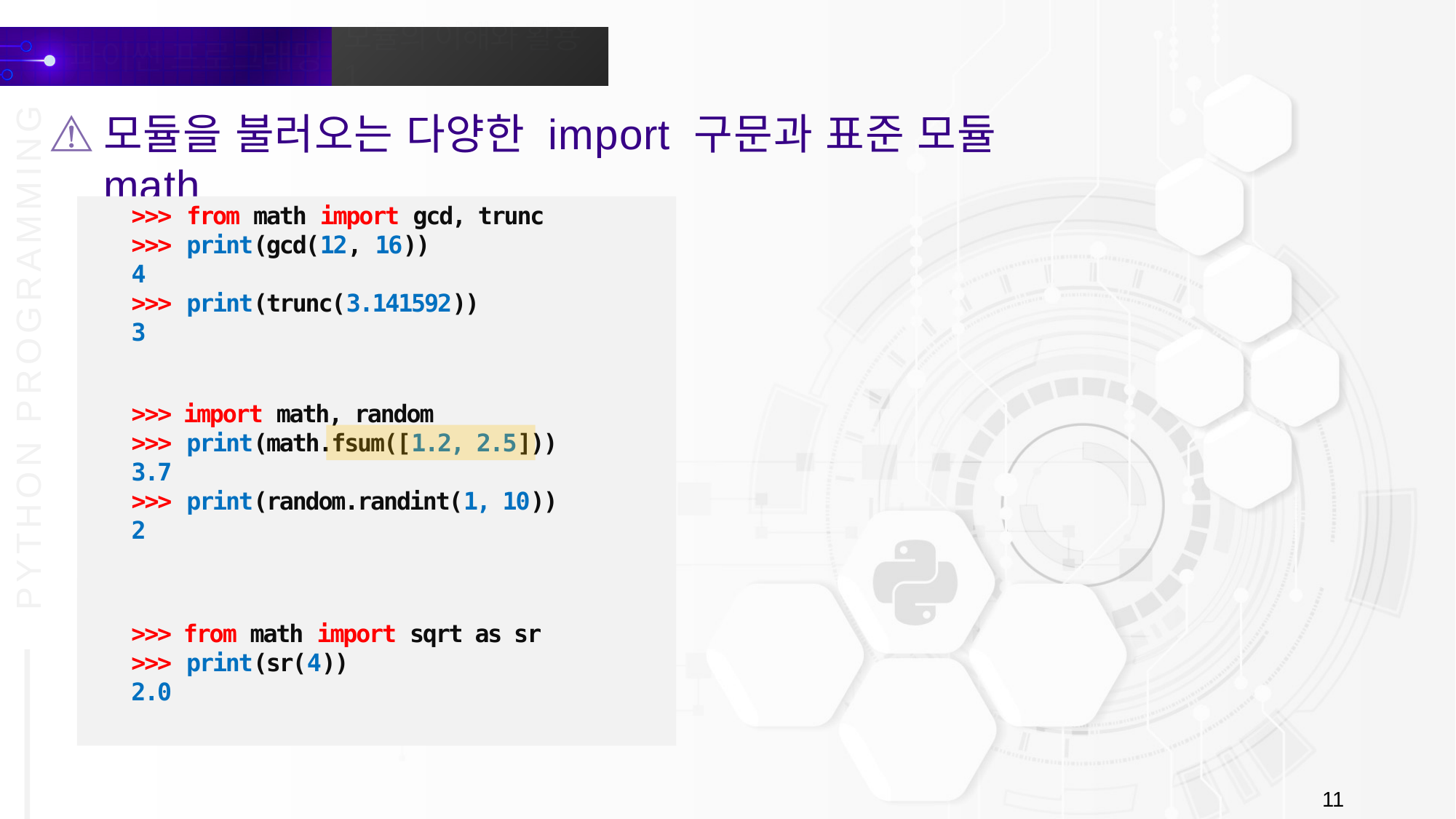

모듈을 불러오는 다양한 import 구문과 표준 모듈 math
>>> from math import gcd, trunc
>>> print(gcd(12, 16))
4
>>> print(trunc(3.141592))
3
>>> import math, random
>>> print(math.fsum([1.2, 2.5]))
3.7
>>> print(random.randint(1, 10))
2

>>> from math import sqrt as sr
>>> print(sr(4))
2.0
11